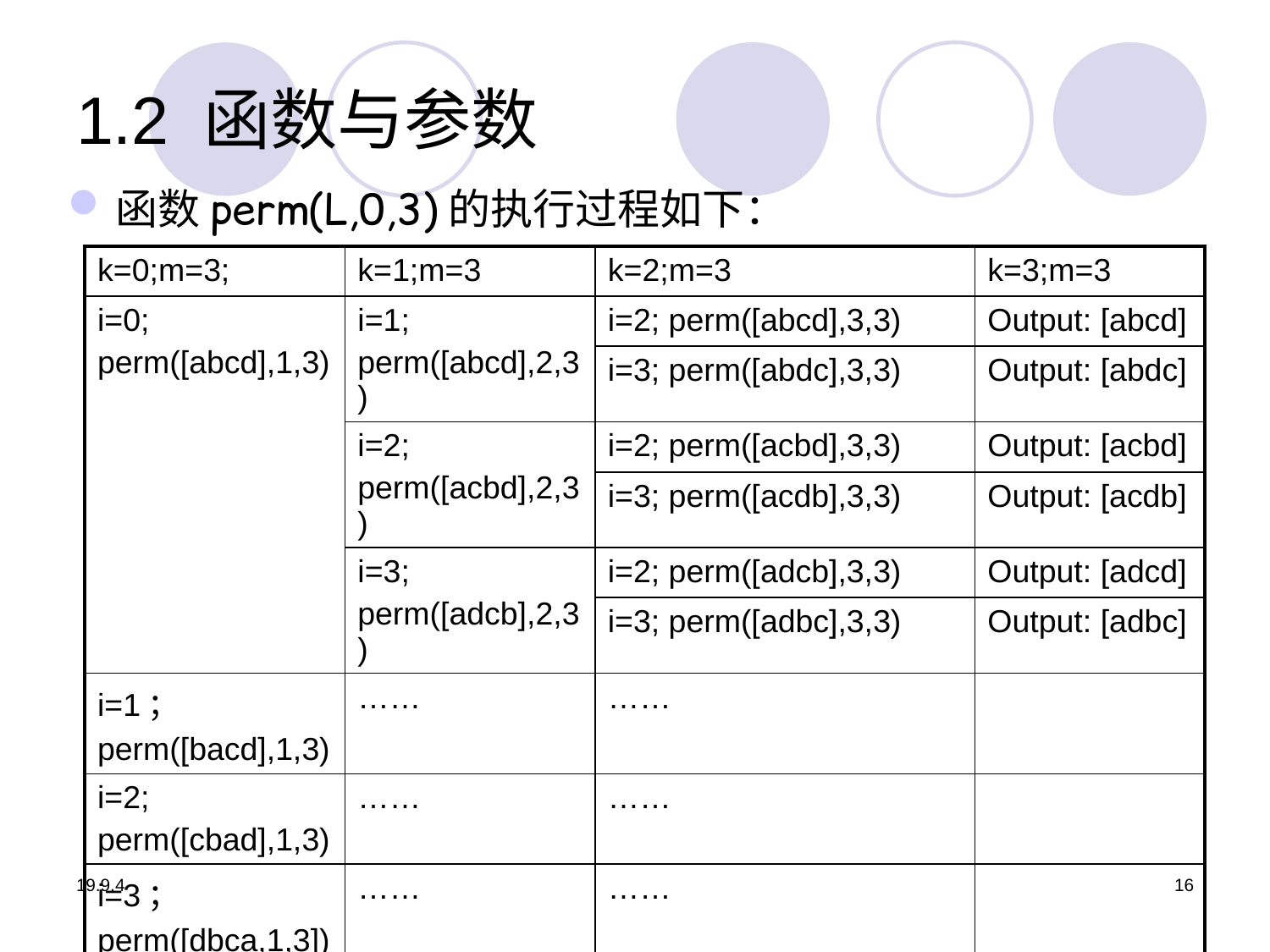

# 1.2	函数与参数
函数perm(L,0,3)的执行过程如下：

| k=0;m=3; | k=1;m=3 | k=2;m=3 | k=3;m=3 |
| --- | --- | --- | --- |
| i=0; perm([abcd],1,3) | i=1; perm([abcd],2,3) | i=2; perm([abcd],3,3) | Output: [abcd] |
|  |  | i=3; perm([abdc],3,3) | Output: [abdc] |
|  | i=2; perm([acbd],2,3) | i=2; perm([acbd],3,3) | Output: [acbd] |
|  |  | i=3; perm([acdb],3,3) | Output: [acdb] |
|  | i=3; perm([adcb],2,3) | i=2; perm([adcb],3,3) | Output: [adcd] |
|  |  | i=3; perm([adbc],3,3) | Output: [adbc] |
| i=1； perm([bacd],1,3) | …… | …… |  |
| i=2; perm([cbad],1,3) | …… | …… |  |
| i=3； perm([dbca,1,3]) | …… | …… |  |
19.9.4
16